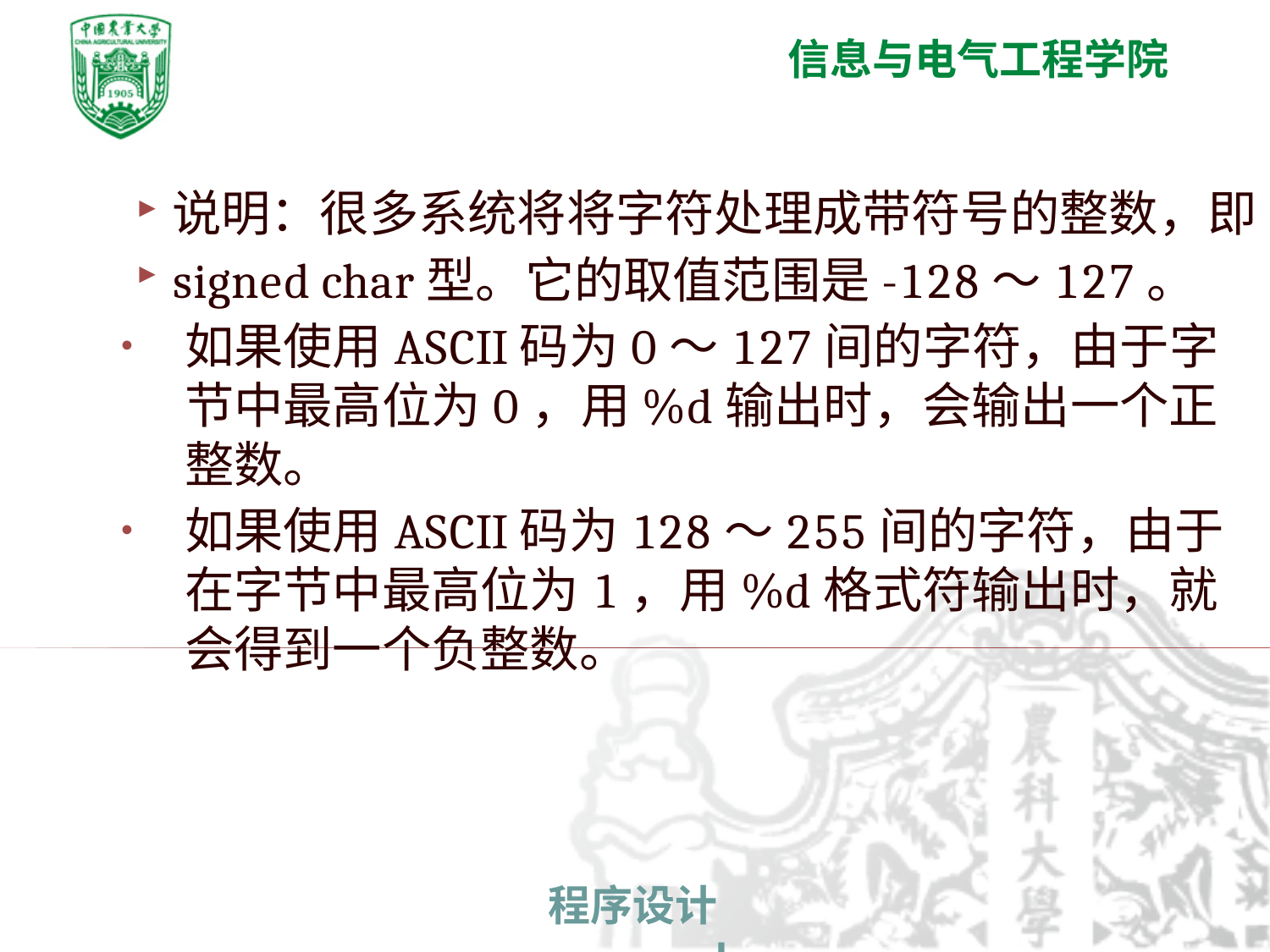

说明：很多系统将将字符处理成带符号的整数，即
signed char型。它的取值范围是-128～127。
如果使用ASCII码为0～127间的字符，由于字节中最高位为0，用%d输出时，会输出一个正整数。
如果使用ASCII码为128～255间的字符，由于在字节中最高位为1，用%d格式符输出时，就会得到一个负整数。